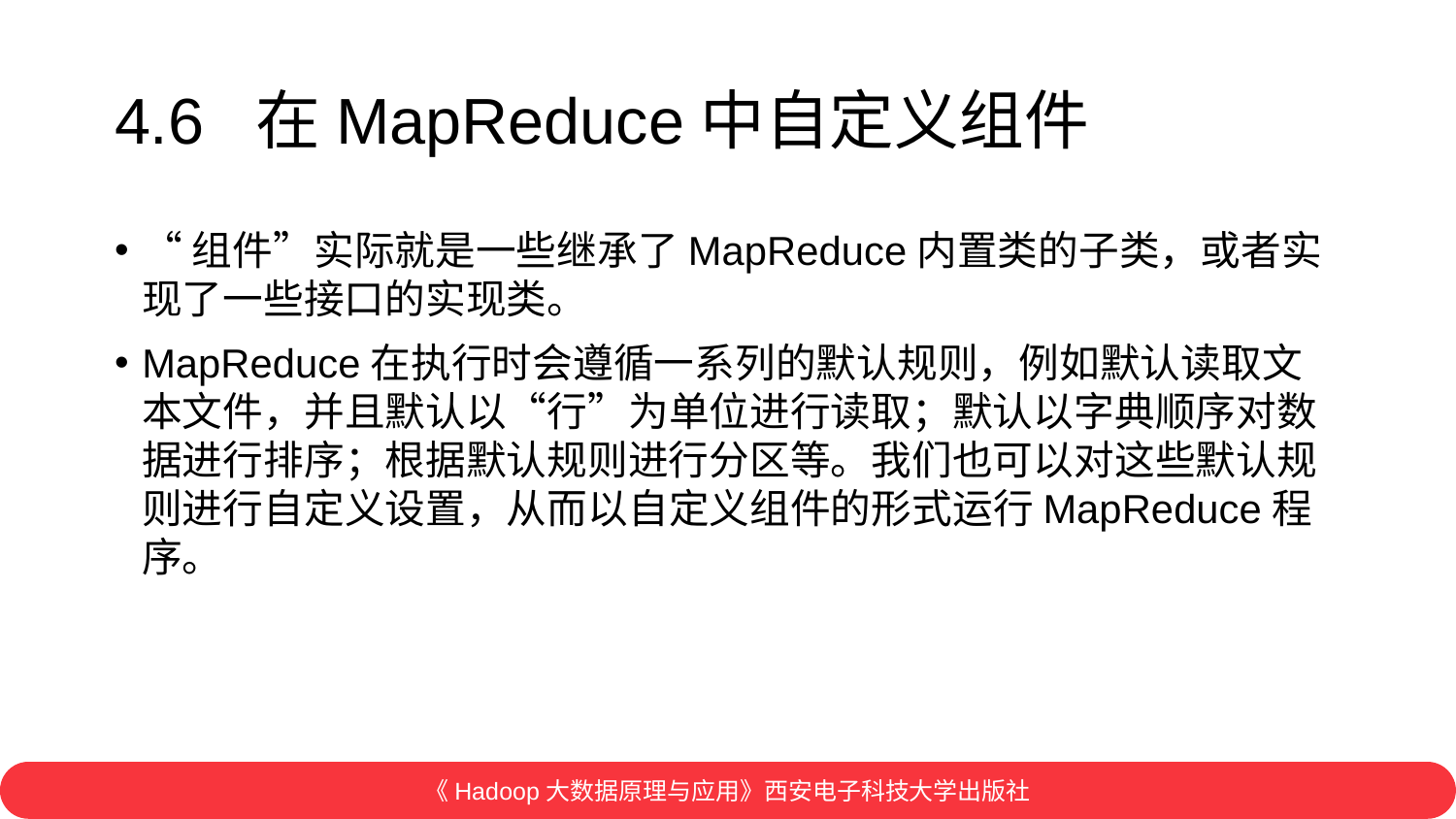

# 4.6  在MapReduce中自定义组件
“组件”实际就是一些继承了MapReduce内置类的子类，或者实现了一些接口的实现类。
MapReduce在执行时会遵循一系列的默认规则，例如默认读取文本文件，并且默认以“行”为单位进行读取；默认以字典顺序对数据进行排序；根据默认规则进行分区等。我们也可以对这些默认规则进行自定义设置，从而以自定义组件的形式运行MapReduce程序。